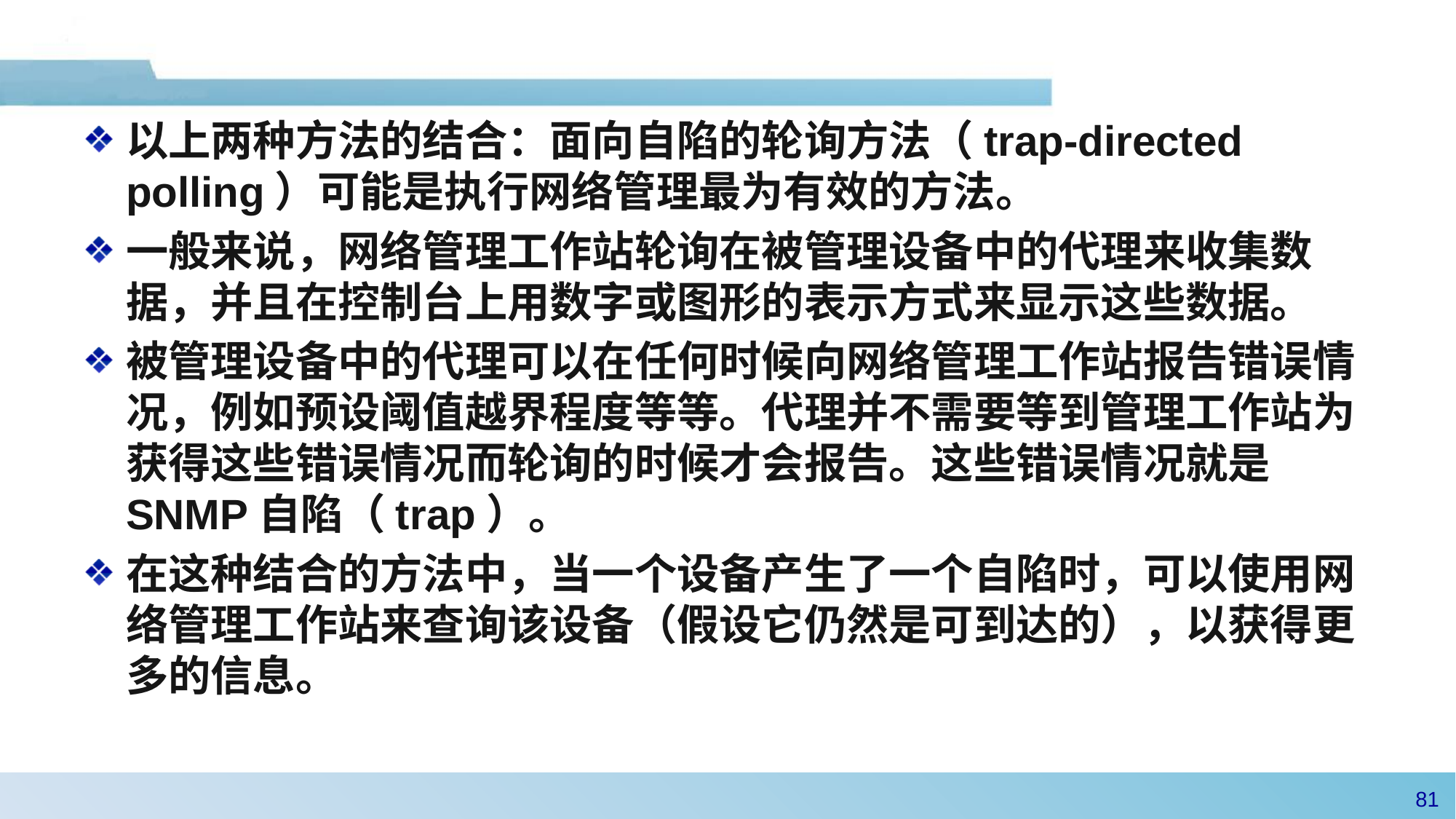

以上两种方法的结合：面向自陷的轮询方法（trap-directed polling）可能是执行网络管理最为有效的方法。
一般来说，网络管理工作站轮询在被管理设备中的代理来收集数据，并且在控制台上用数字或图形的表示方式来显示这些数据。
被管理设备中的代理可以在任何时候向网络管理工作站报告错误情况，例如预设阈值越界程度等等。代理并不需要等到管理工作站为获得这些错误情况而轮询的时候才会报告。这些错误情况就是SNMP自陷（trap）。
在这种结合的方法中，当一个设备产生了一个自陷时，可以使用网络管理工作站来查询该设备（假设它仍然是可到达的），以获得更多的信息。
81